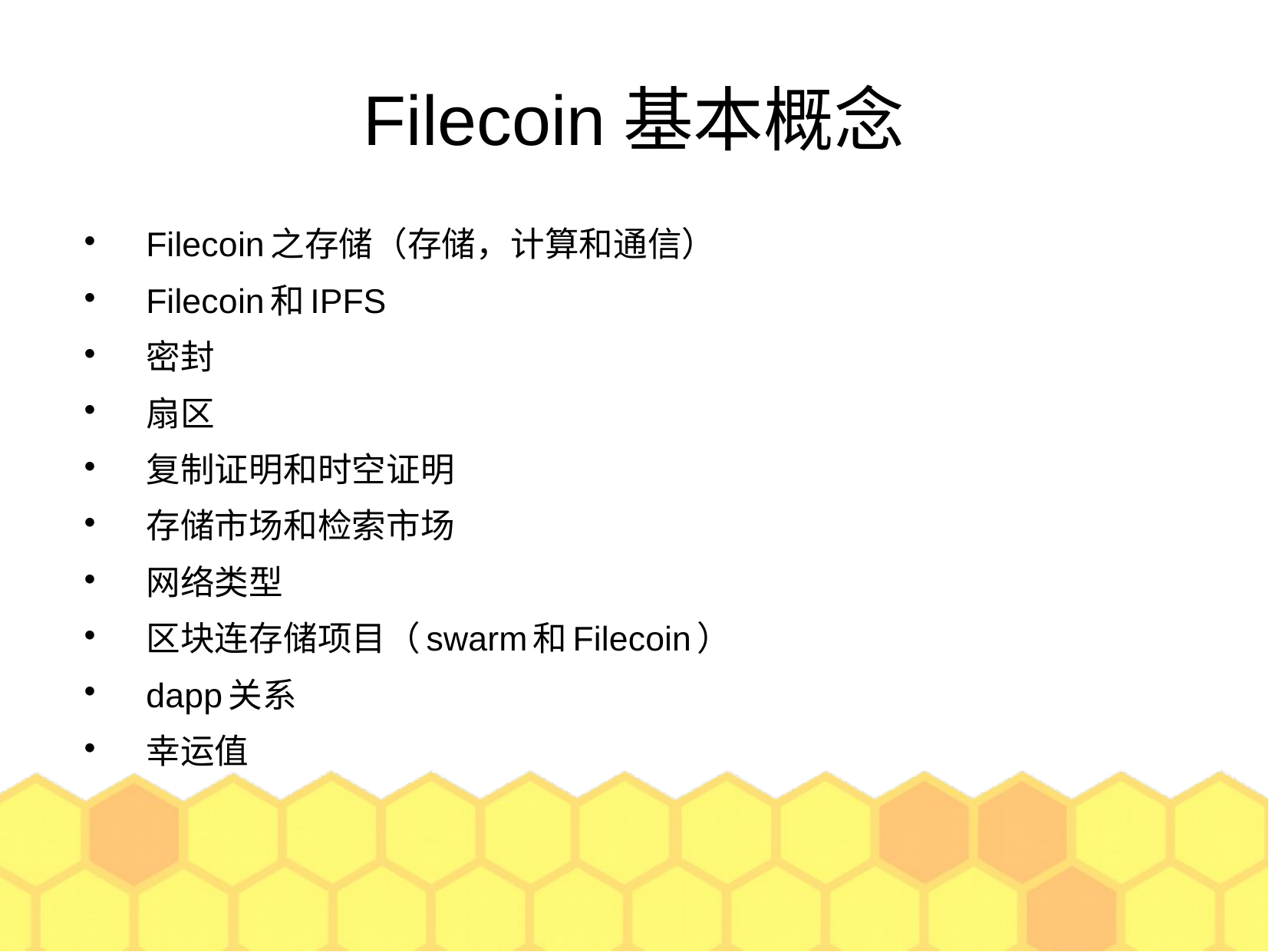

Filecoin基本概念
Filecoin之存储（存储，计算和通信）
Filecoin和IPFS
密封
扇区
复制证明和时空证明
存储市场和检索市场
网络类型
区块连存储项目（swarm和Filecoin）
dapp关系
幸运值